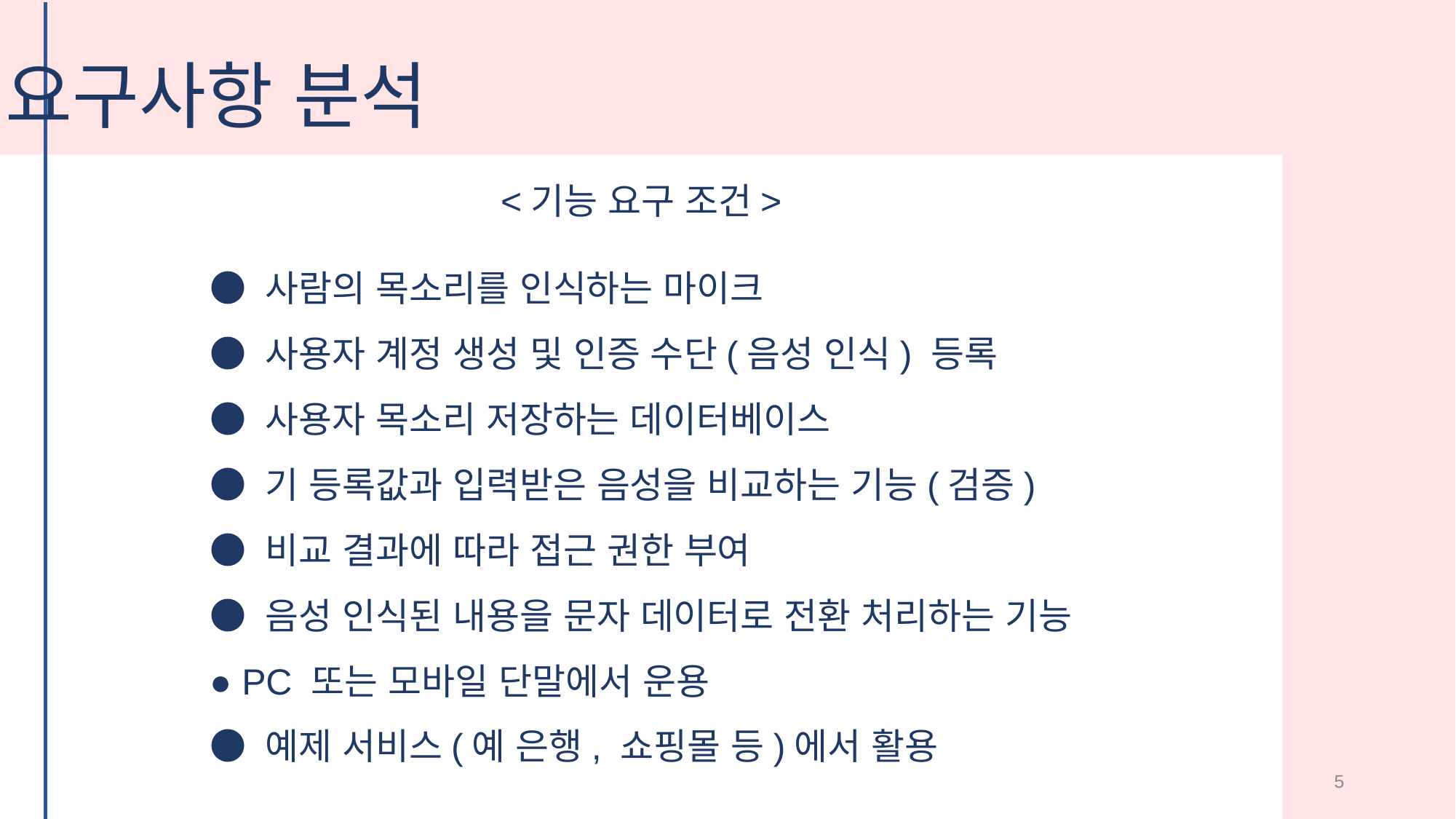

요구사항 분석

<기능 요구 조건>

● 사람의 목소리를 인식하는 마이크

● 사용자 계정 생성 및 인증 수단(음성 인식) 등록

● 사용자 목소리 저장하는 데이터베이스

● 기 등록값과 입력받은 음성을 비교하는 기능(검증)

● 비교 결과에 따라 접근 권한 부여

● 음성 인식된 내용을 문자 데이터로 전환 처리하는 기능

● PC 또는 모바일 단말에서 운용

● 예제 서비스(예 은행, 쇼핑몰 등)에서 활용
5